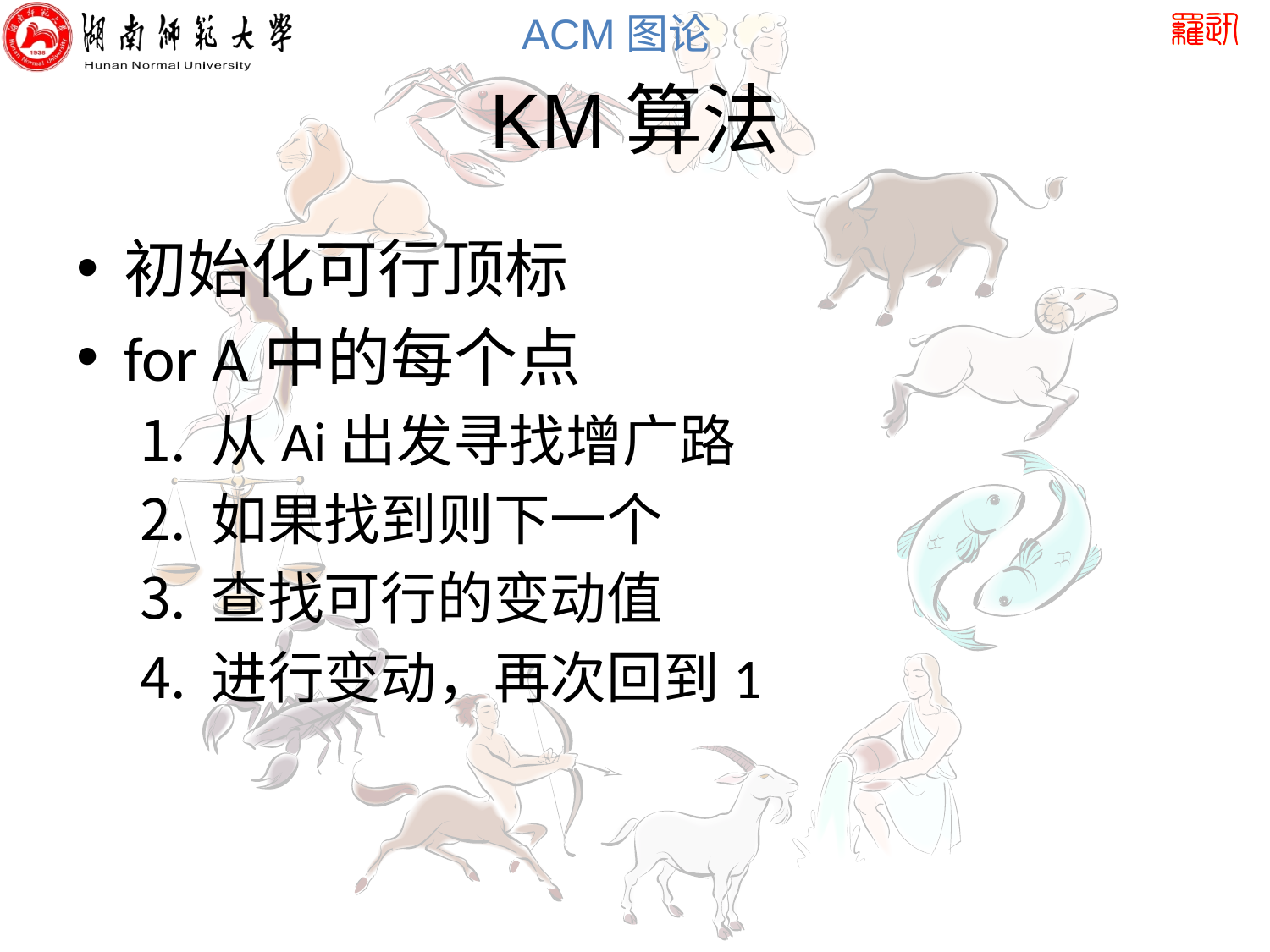

# KM算法
初始化可行顶标
for A中的每个点
从Ai出发寻找增广路
如果找到则下一个
查找可行的变动值
进行变动，再次回到1